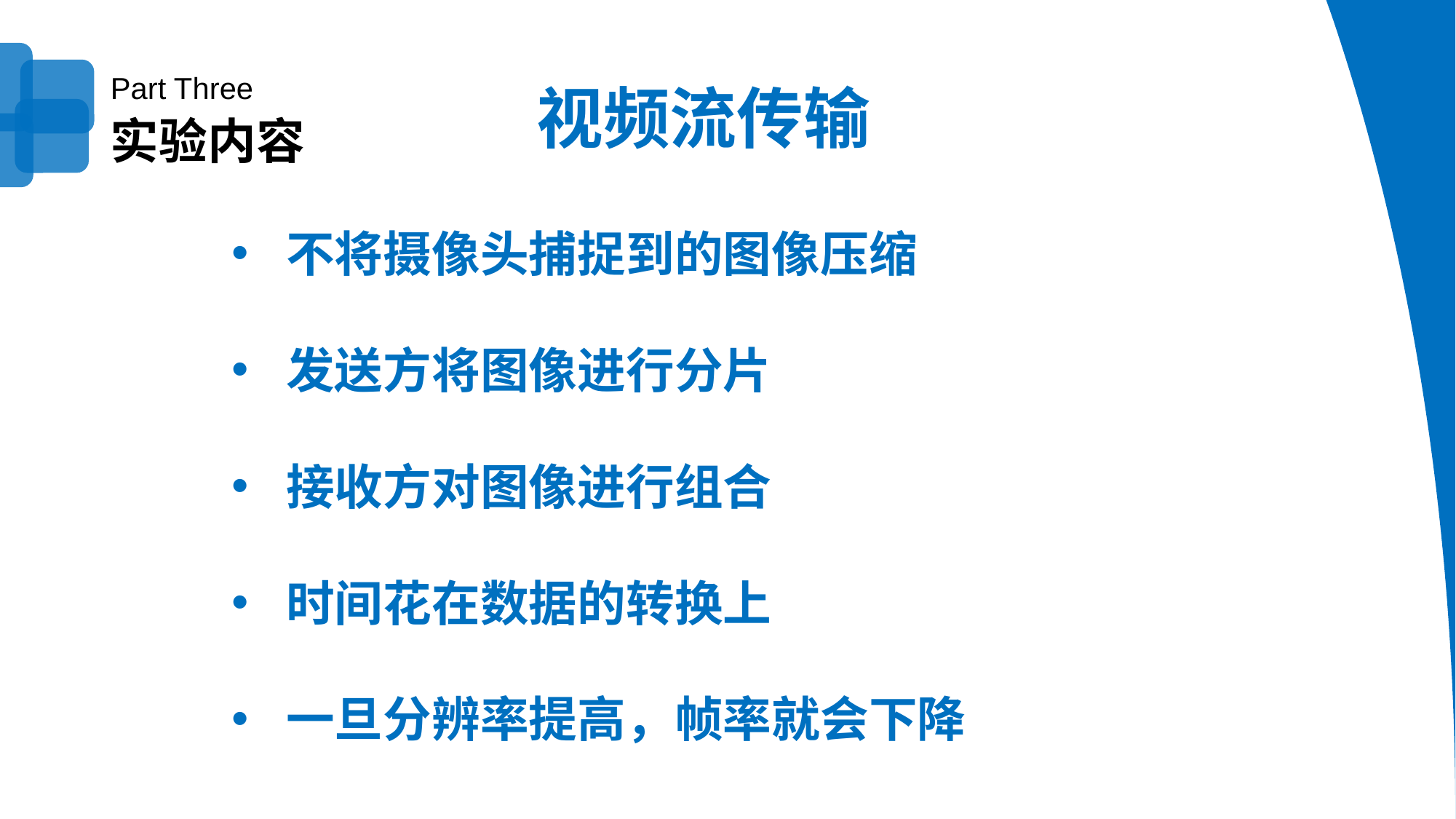

Part Three
视频流传输
实验内容
不将摄像头捕捉到的图像压缩

发送方将图像进行分片

接收方对图像进行组合

时间花在数据的转换上

一旦分辨率提高，帧率就会下降